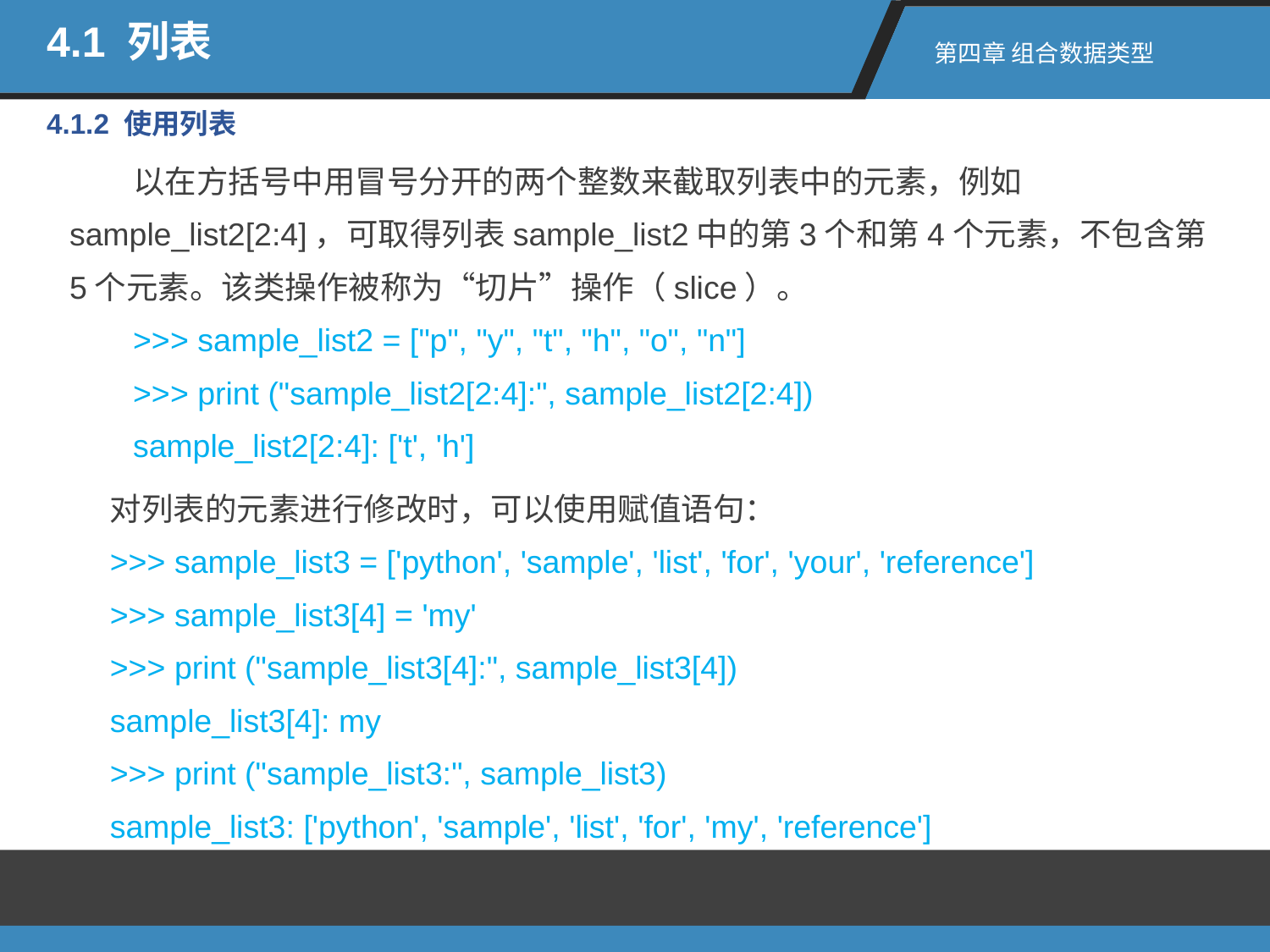

4.1 列表
第四章 组合数据类型
4.1.2 使用列表

以在方括号中用冒号分开的两个整数来截取列表中的元素，例如sample_list2[2:4]，可取得列表sample_list2中的第3个和第4个元素，不包含第5个元素。该类操作被称为“切片”操作（slice）。
>>> sample_list2 = ["p", "y", "t", "h", "o", "n"]
>>> print ("sample_list2[2:4]:", sample_list2[2:4])
sample_list2[2:4]: ['t', 'h']
对列表的元素进行修改时，可以使用赋值语句：
>>> sample_list3 = ['python', 'sample', 'list', 'for', 'your', 'reference']
>>> sample_list3[4] = 'my'
>>> print ("sample_list3[4]:", sample_list3[4])
sample_list3[4]: my
>>> print ("sample_list3:", sample_list3)
sample_list3: ['python', 'sample', 'list', 'for', 'my', 'reference']